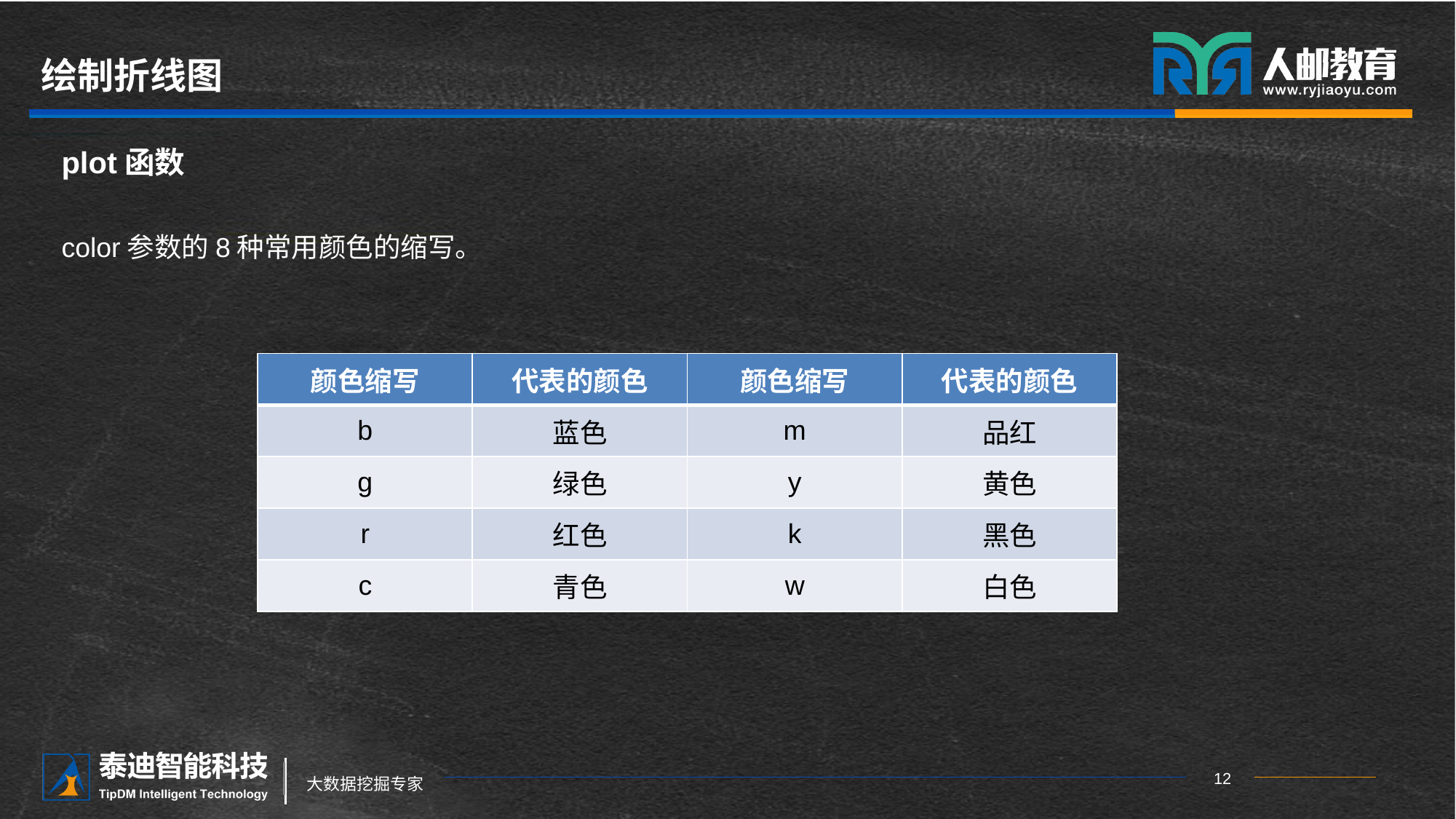

# 绘制折线图
plot函数
color参数的8种常用颜色的缩写。
| 颜色缩写 | 代表的颜色 | 颜色缩写 | 代表的颜色 |
| --- | --- | --- | --- |
| b | 蓝色 | m | 品红 |
| g | 绿色 | y | 黄色 |
| r | 红色 | k | 黑色 |
| c | 青色 | w | 白色 |